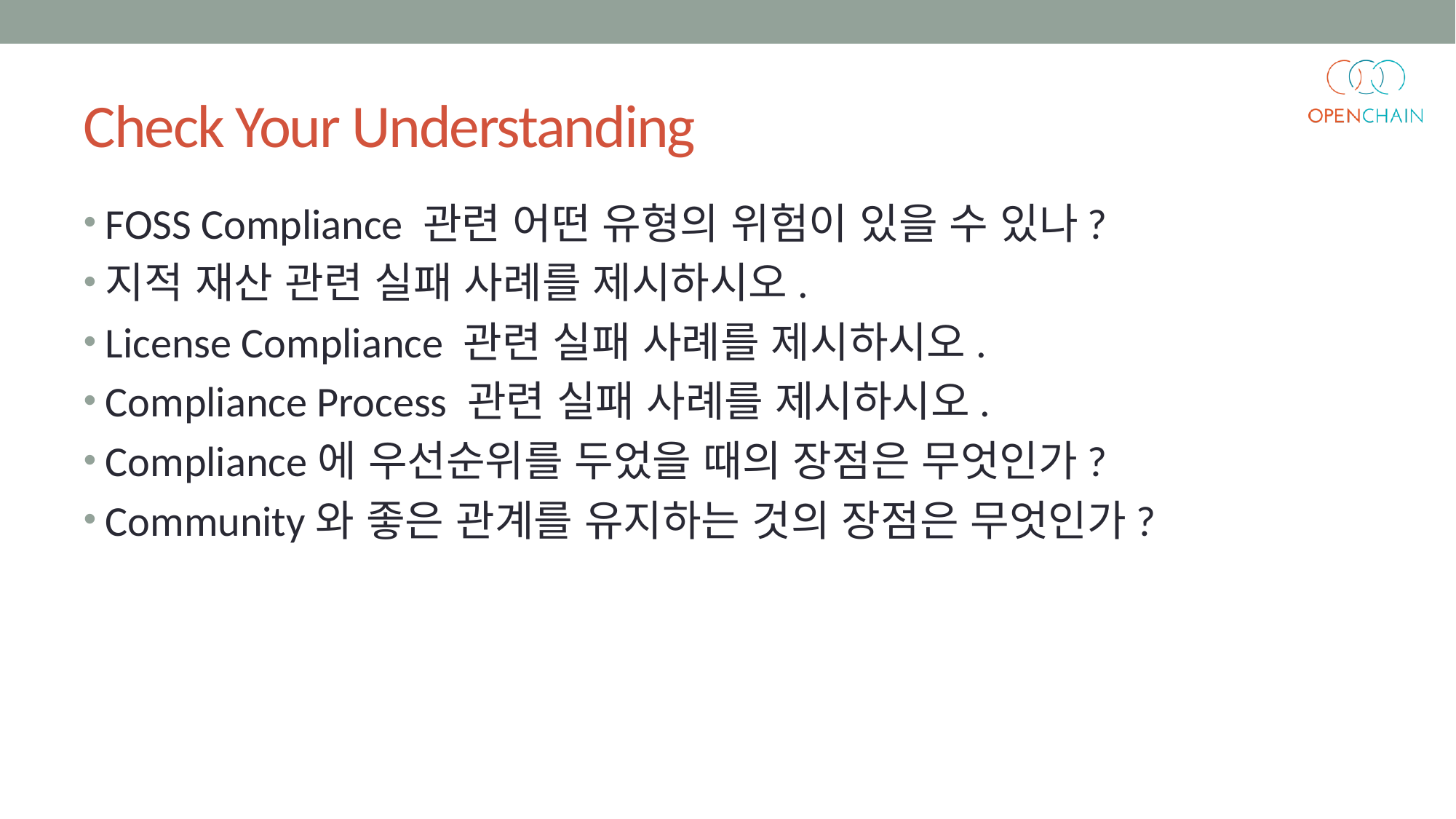

# Check Your Understanding
FOSS Compliance 관련 어떤 유형의 위험이 있을 수 있나?
지적 재산 관련 실패 사례를 제시하시오.
License Compliance 관련 실패 사례를 제시하시오.
Compliance Process 관련 실패 사례를 제시하시오.
Compliance에 우선순위를 두었을 때의 장점은 무엇인가?
Community와 좋은 관계를 유지하는 것의 장점은 무엇인가?